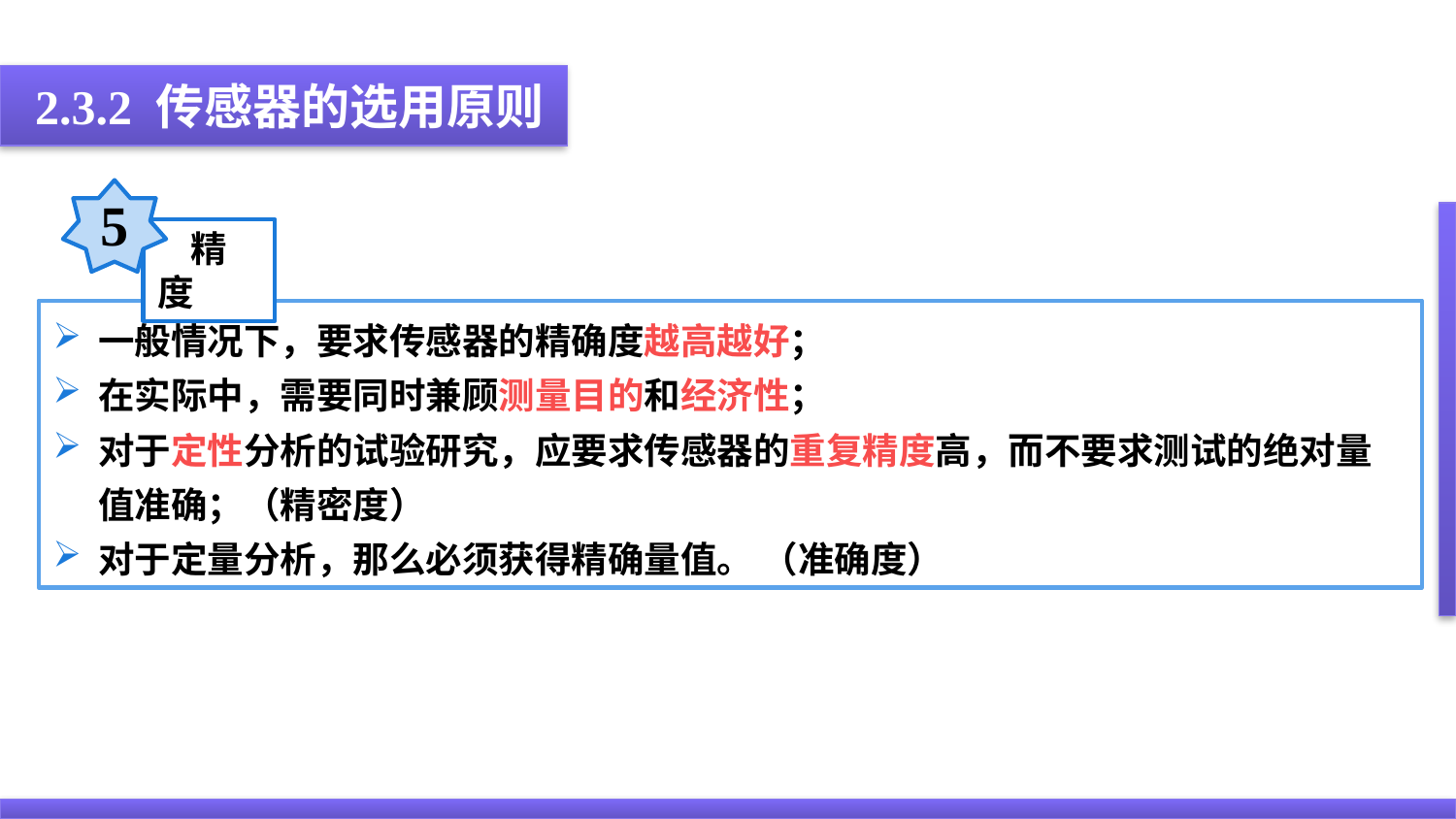

2.3.2 传感器的选用原则
5
   精度
一般情况下，要求传感器的精确度越高越好；
在实际中，需要同时兼顾测量目的和经济性；
对于定性分析的试验研究，应要求传感器的重复精度高，而不要求测试的绝对量值准确；（精密度）
对于定量分析，那么必须获得精确量值。 （准确度）